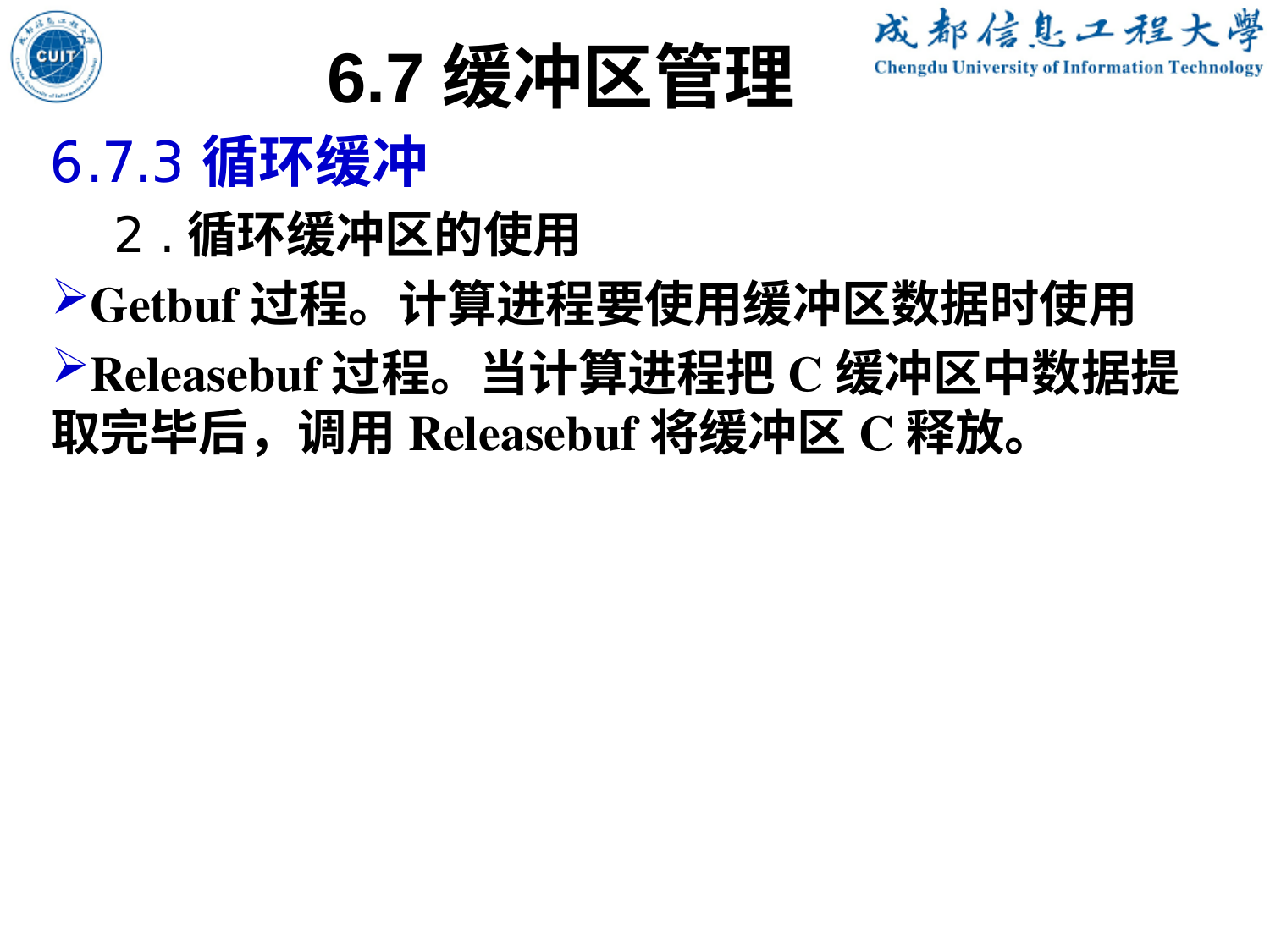

6.7缓冲区管理
6.7.3循环缓冲
2 .循环缓冲区的使用
Getbuf过程。计算进程要使用缓冲区数据时使用
Releasebuf过程。当计算进程把C缓冲区中数据提取完毕后，调用Releasebuf将缓冲区C释放。